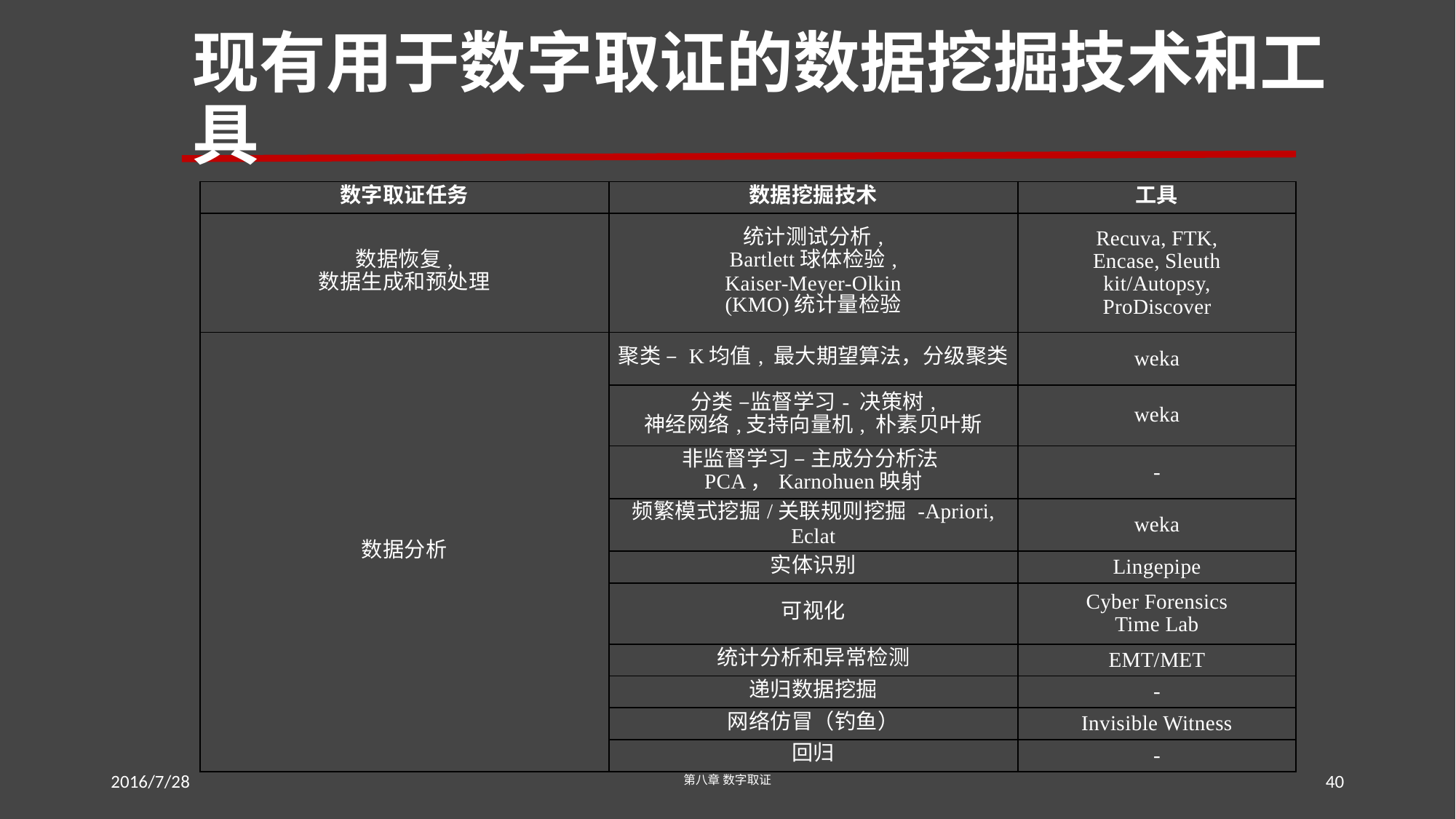

# 现有用于数字取证的数据挖掘技术和工具
| 数字取证任务 | 数据挖掘技术 | 工具 |
| --- | --- | --- |
| 数据恢复, 数据生成和预处理 | 统计测试分析, Bartlett球体检验, Kaiser-Meyer-Olkin (KMO)统计量检验 | Recuva, FTK, Encase, Sleuth kit/Autopsy, ProDiscover |
| 数据分析 | 聚类 – K均值, 最大期望算法，分级聚类 | weka |
|  | 分类 –监督学习- 决策树, 神经网络,支持向量机, 朴素贝叶斯 | weka |
|  | 非监督学习 – 主成分分析法PCA，Karnohuen映射 | - |
|  | 频繁模式挖掘/关联规则挖掘 -Apriori, Eclat | weka |
|  | 实体识别 | Lingepipe |
|  | 可视化 | Cyber Forensics Time Lab |
|  | 统计分析和异常检测 | EMT/MET |
|  | 递归数据挖掘 | - |
|  | 网络仿冒（钓鱼） | Invisible Witness |
|  | 回归 | - |

2016/7/28
第八章 数字取证
40